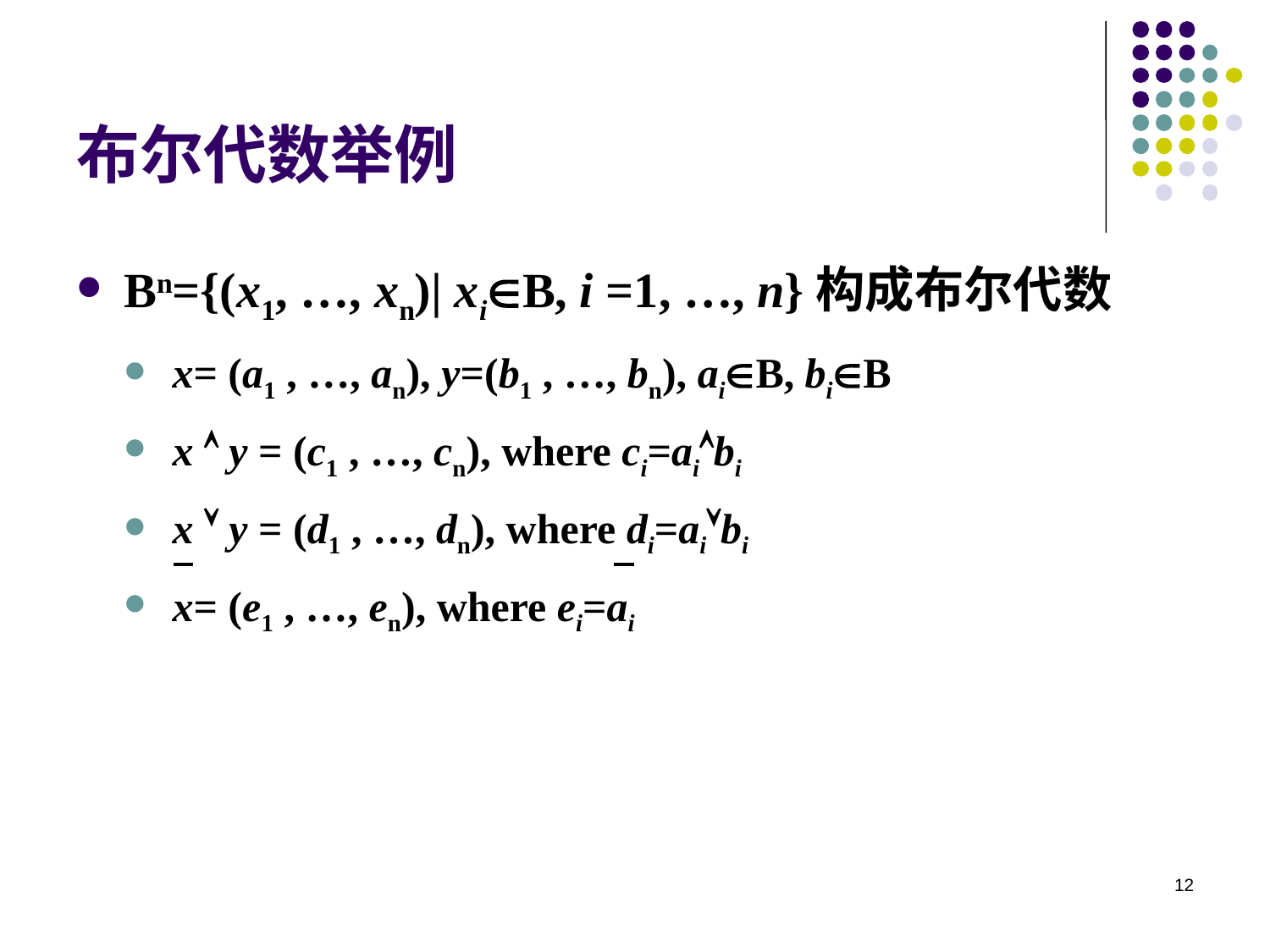

# 布尔代数举例
Bn={(x1, …, xn)| xi∈B, i =1, …, n}构成布尔代数
x= (a1 , …, an), y=(b1 , …, bn), ai∈B, bi∈B
x ∧ y = (c1 , …, cn), where ci=ai∧bi
x ∨ y = (d1 , …, dn), where di=ai∨bi
x= (e1 , …, en), where ei=ai
12